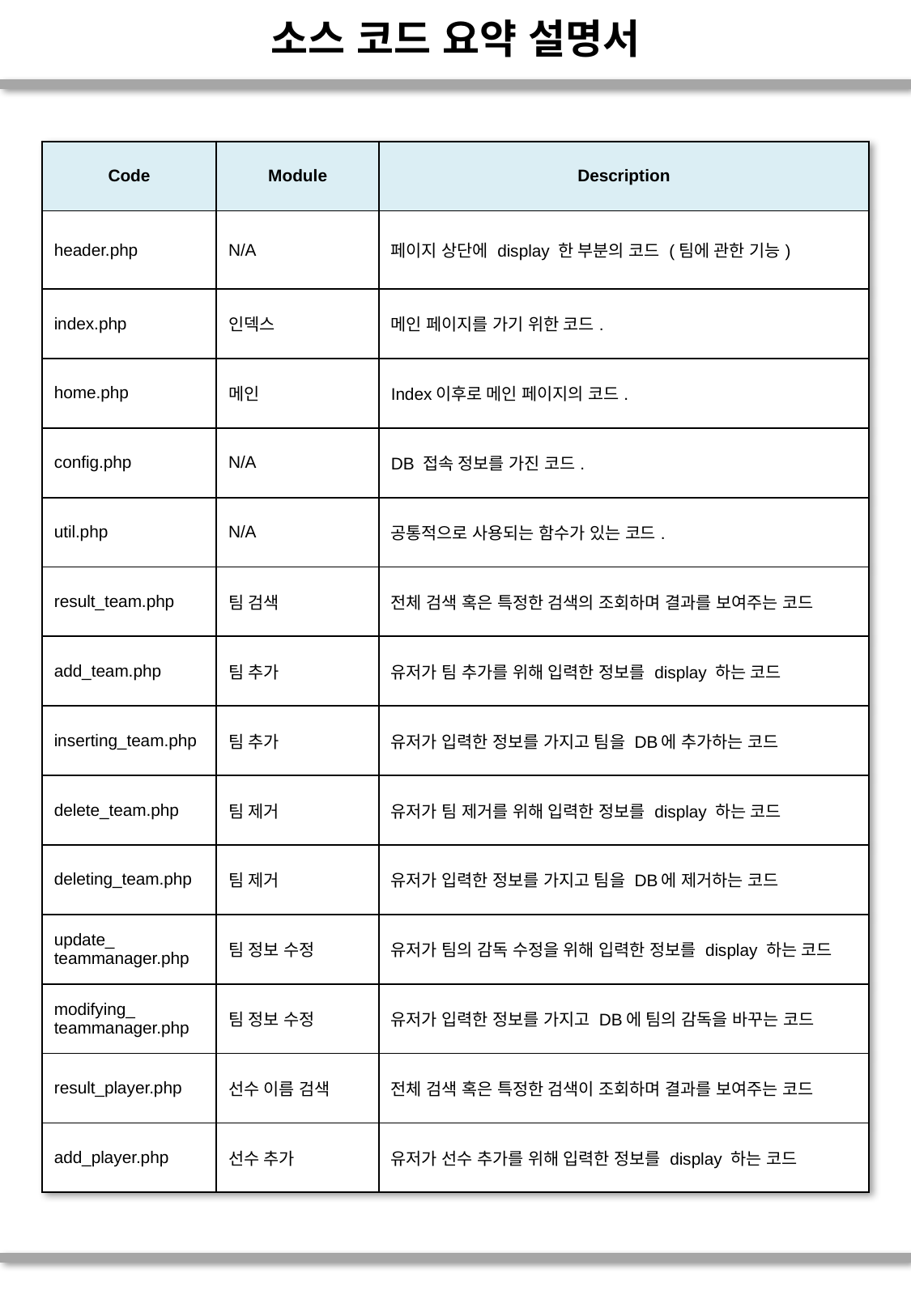

# 소스 코드 요약 설명서
| Code | Module | Description |
| --- | --- | --- |
| header.php | N/A | 페이지 상단에 display 한 부분의 코드 (팀에 관한 기능) |
| index.php | 인덱스 | 메인 페이지를 가기 위한 코드. |
| home.php | 메인 | Index이후로 메인 페이지의 코드. |
| config.php | N/A | DB 접속 정보를 가진 코드. |
| util.php | N/A | 공통적으로 사용되는 함수가 있는 코드. |
| result\_team.php | 팀 검색 | 전체 검색 혹은 특정한 검색의 조회하며 결과를 보여주는 코드 |
| add\_team.php | 팀 추가 | 유저가 팀 추가를 위해 입력한 정보를 display 하는 코드 |
| inserting\_team.php | 팀 추가 | 유저가 입력한 정보를 가지고 팀을 DB에 추가하는 코드 |
| delete\_team.php | 팀 제거 | 유저가 팀 제거를 위해 입력한 정보를 display 하는 코드 |
| deleting\_team.php | 팀 제거 | 유저가 입력한 정보를 가지고 팀을 DB에 제거하는 코드 |
| update\_ teammanager.php | 팀 정보 수정 | 유저가 팀의 감독 수정을 위해 입력한 정보를 display 하는 코드 |
| modifying\_ teammanager.php | 팀 정보 수정 | 유저가 입력한 정보를 가지고 DB에 팀의 감독을 바꾸는 코드 |
| result\_player.php | 선수 이름 검색 | 전체 검색 혹은 특정한 검색이 조회하며 결과를 보여주는 코드 |
| add\_player.php | 선수 추가 | 유저가 선수 추가를 위해 입력한 정보를 display 하는 코드 |